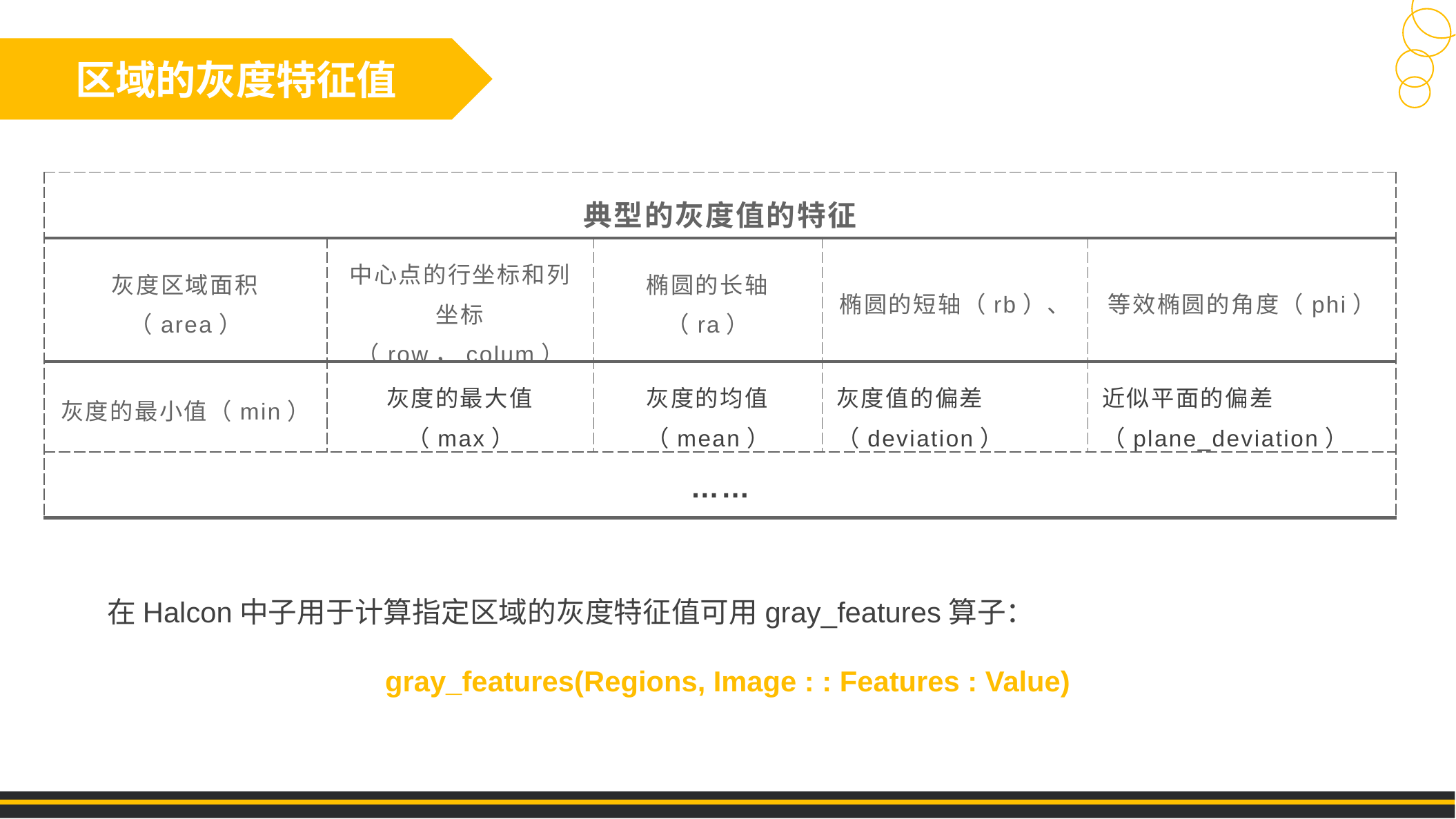

区域的灰度特征值

在Halcon中子用于计算指定区域的灰度特征值可用gray_features算子：
gray_features(Regions, Image : : Features : Value)
| 典型的灰度值的特征 |  |  |  |  |
| --- | --- | --- | --- | --- |
| 灰度区域面积（area） | 中心点的行坐标和列坐标（row，colum） | 椭圆的长轴（ra） | 椭圆的短轴（rb）、 | 等效椭圆的角度（phi） |
| 灰度的最小值（min） | 灰度的最大值（max） | 灰度的均值（mean） | 灰度值的偏差（deviation） | 近似平面的偏差（plane\_deviation） |
| …… |  |  |  |  |